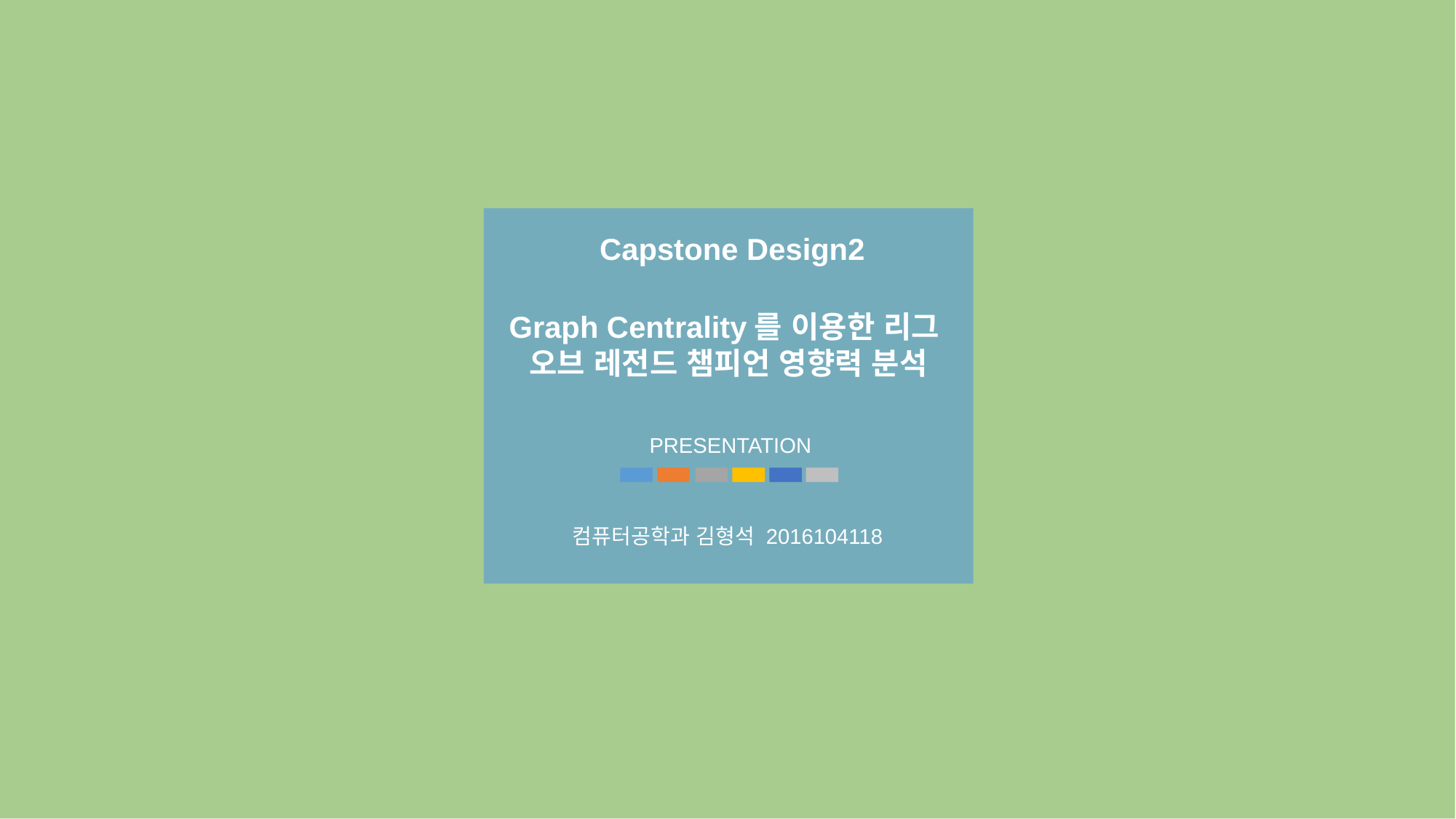

Capstone Design2
Graph Centrality를 이용한 리그
오브 레전드 챔피언 영향력 분석
PRESENTATION

컴퓨터공학과 김형석 2016104118